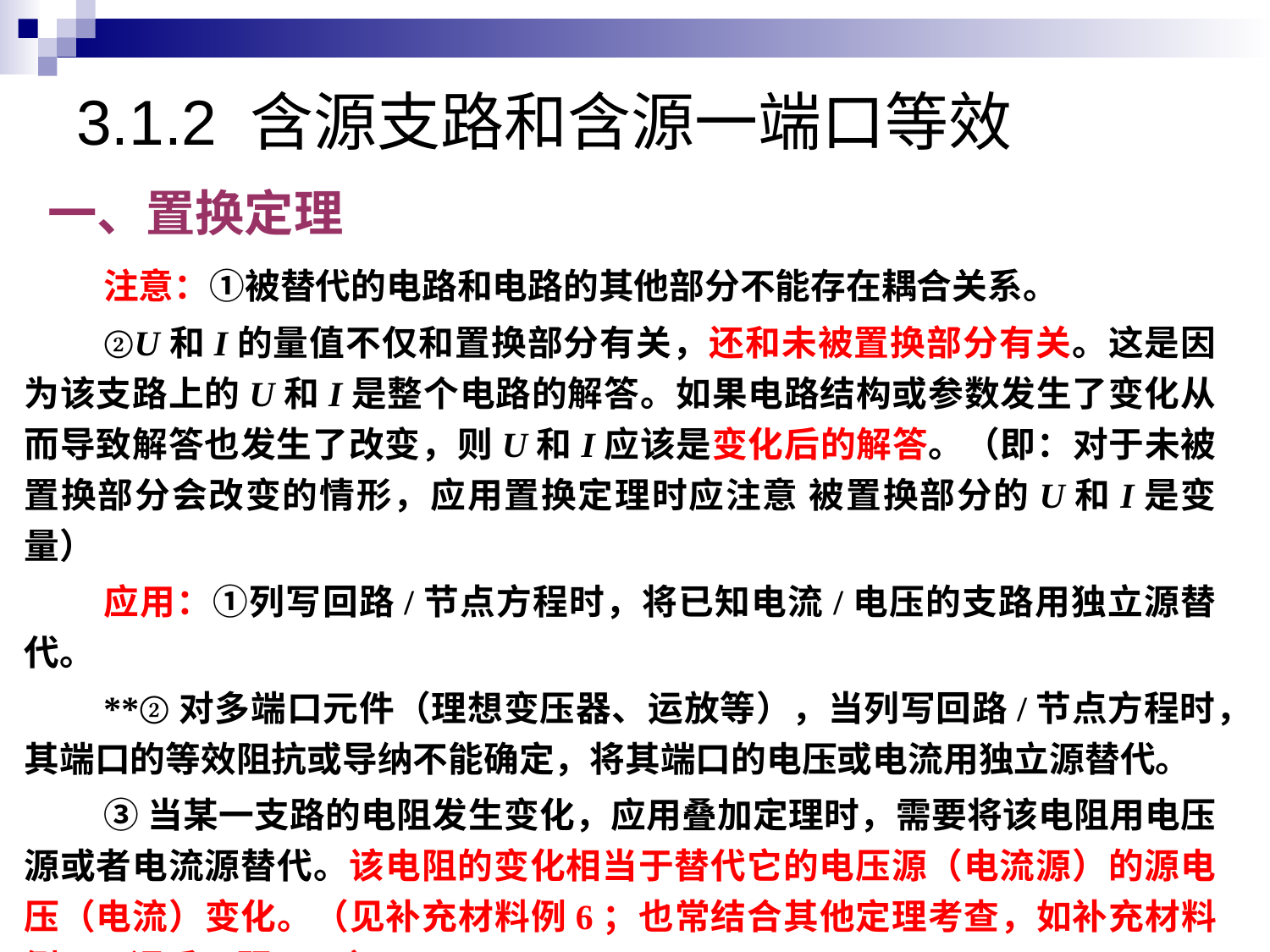

# 3.1.2 含源支路和含源一端口等效
一、置换定理
注意：①被替代的电路和电路的其他部分不能存在耦合关系。
②U和I的量值不仅和置换部分有关，还和未被置换部分有关。这是因为该支路上的U和I是整个电路的解答。如果电路结构或参数发生了变化从而导致解答也发生了改变，则U和I应该是变化后的解答。（即：对于未被置换部分会改变的情形，应用置换定理时应注意 被置换部分的U和I是变量）
应用：①列写回路/节点方程时，将已知电流/电压的支路用独立源替代。
**②对多端口元件（理想变压器、运放等），当列写回路/节点方程时，其端口的等效阻抗或导纳不能确定，将其端口的电压或电流用独立源替代。
③当某一支路的电阻发生变化，应用叠加定理时，需要将该电阻用电压源或者电流源替代。该电阻的变化相当于替代它的电压源（电流源）的源电压（电流）变化。（见补充材料例6；也常结合其他定理考查，如补充材料例5、课后习题3.15）